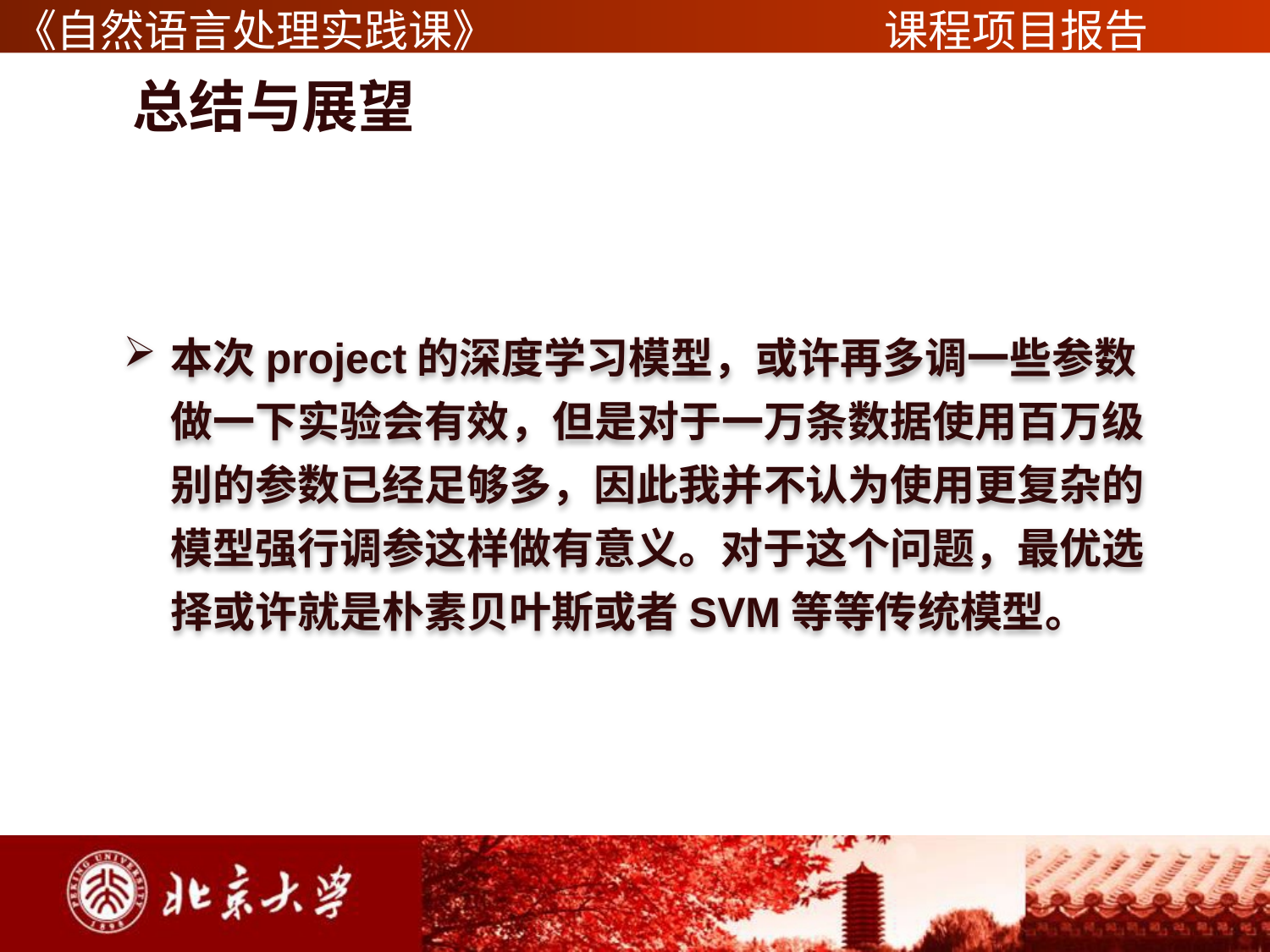

# 总结与展望
本次project的深度学习模型，或许再多调一些参数做一下实验会有效，但是对于一万条数据使用百万级别的参数已经足够多，因此我并不认为使用更复杂的模型强行调参这样做有意义。对于这个问题，最优选择或许就是朴素贝叶斯或者SVM等等传统模型。